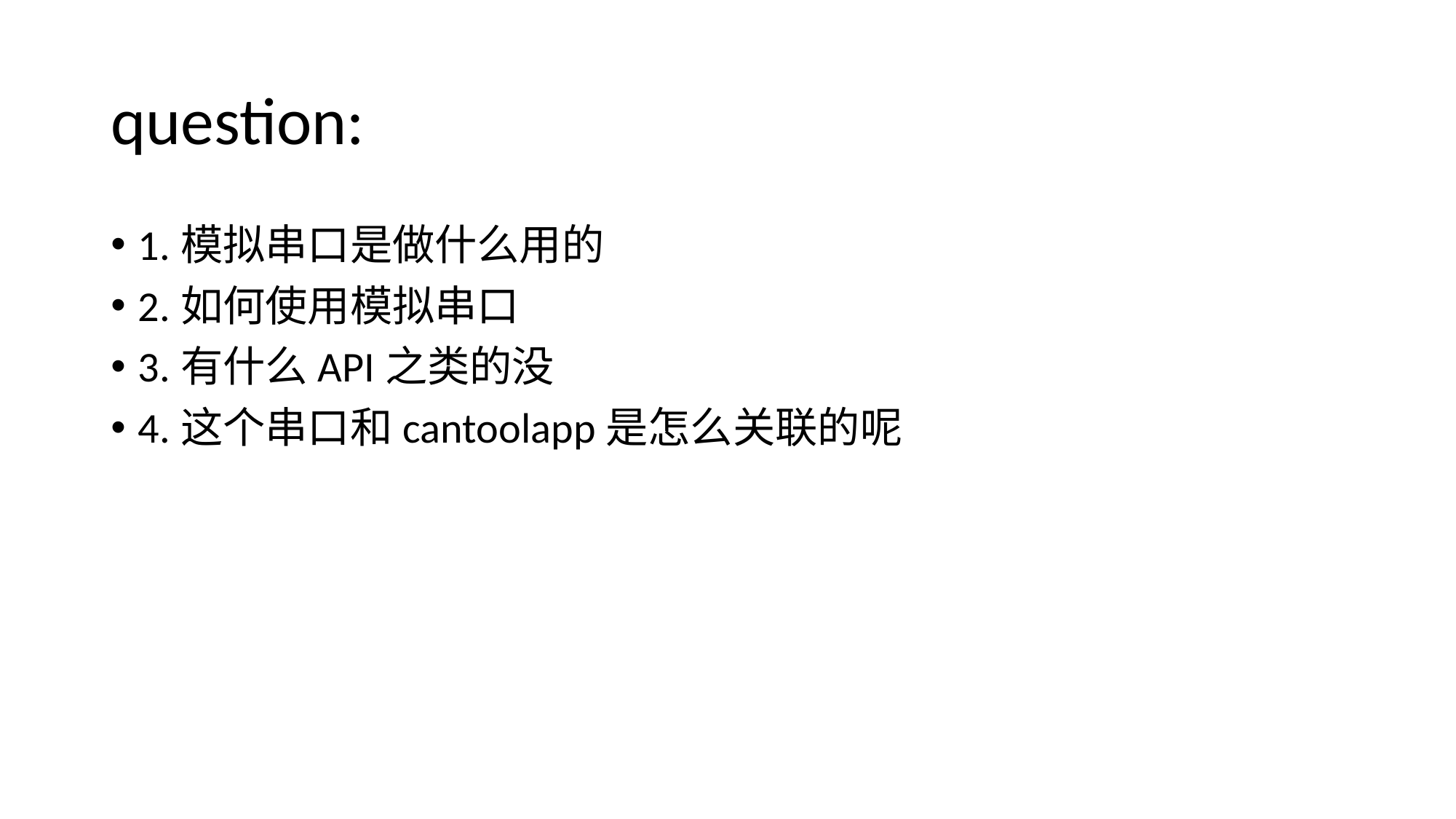

# question:
1.模拟串口是做什么用的
2.如何使用模拟串口
3.有什么API之类的没
4.这个串口和cantoolapp是怎么关联的呢